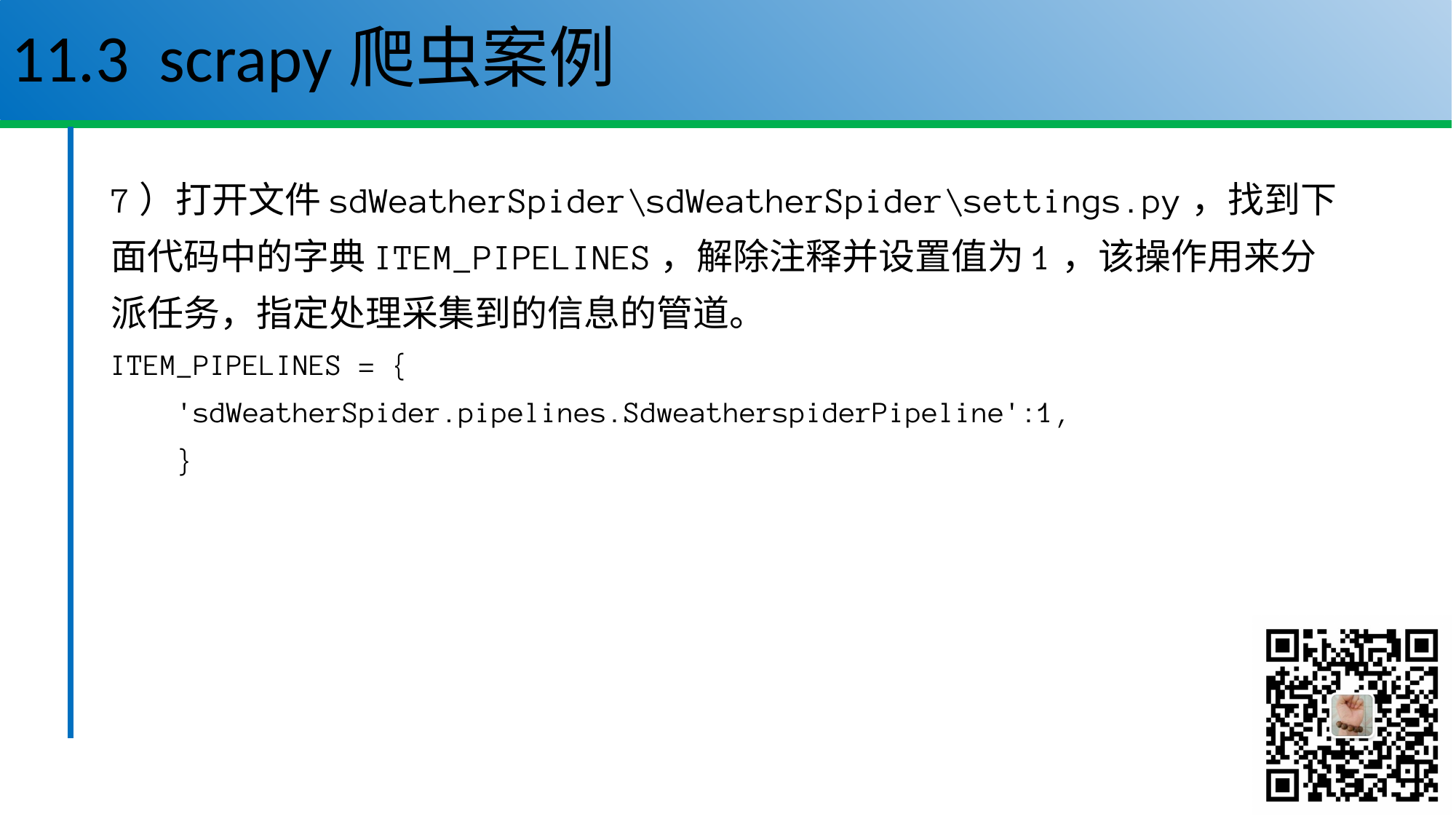

# 11.3  scrapy爬虫案例
7）打开文件sdWeatherSpider\sdWeatherSpider\settings.py，找到下面代码中的字典ITEM_PIPELINES，解除注释并设置值为1，该操作用来分派任务，指定处理采集到的信息的管道。
ITEM_PIPELINES = {
    'sdWeatherSpider.pipelines.SdweatherspiderPipeline':1,
    }
45